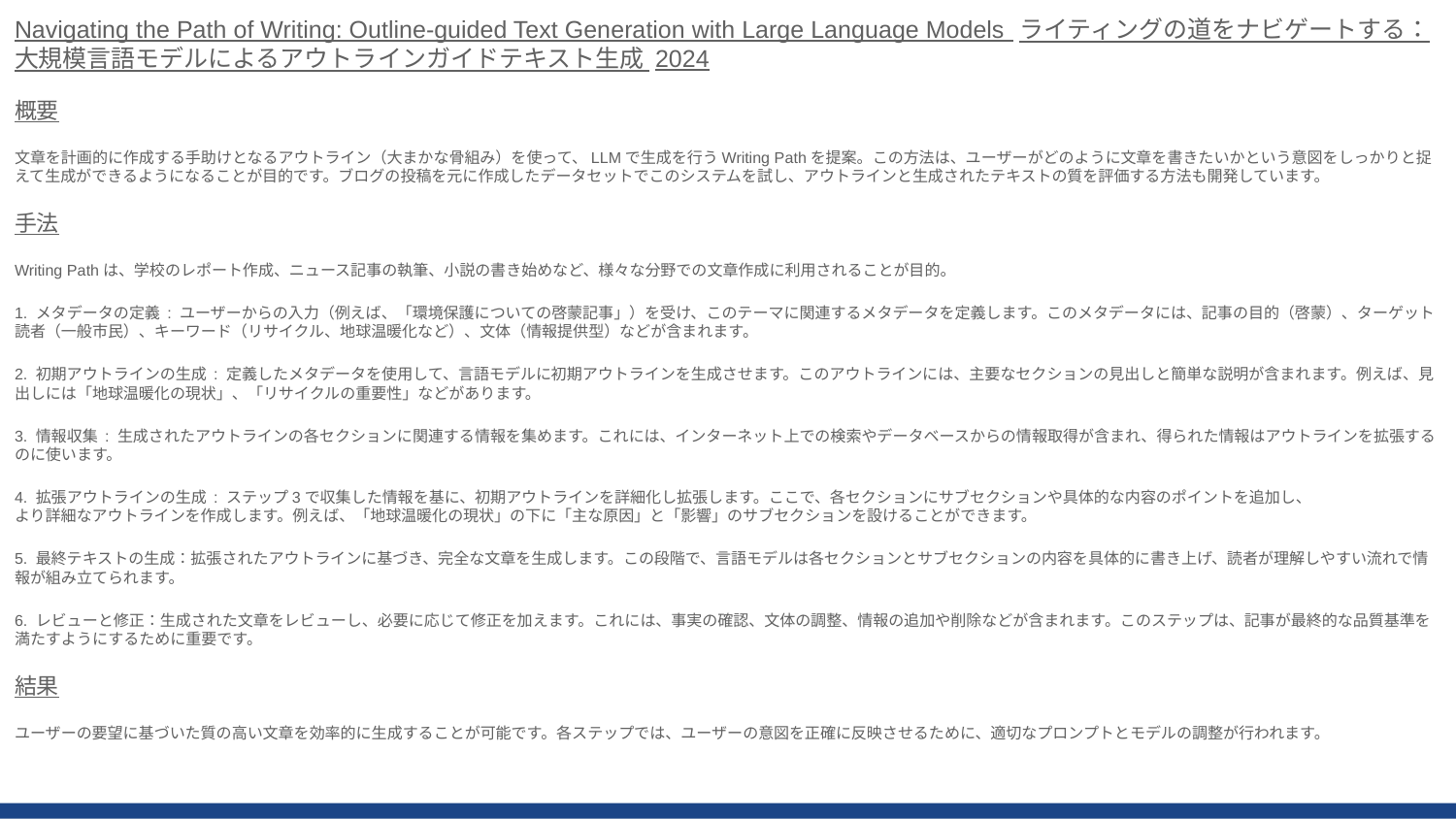

Navigating the Path of Writing: Outline-guided Text Generation with Large Language Models ライティングの道をナビゲートする：大規模言語モデルによるアウトラインガイドテキスト生成 2024
概要
文章を計画的に作成する手助けとなるアウトライン（大まかな骨組み）を使って、LLMで生成を行うWriting Pathを提案。この方法は、ユーザーがどのように文章を書きたいかという意図をしっかりと捉えて生成ができるようになることが目的です。ブログの投稿を元に作成したデータセットでこのシステムを試し、アウトラインと生成されたテキストの質を評価する方法も開発しています。
手法
Writing Pathは、学校のレポート作成、ニュース記事の執筆、小説の書き始めなど、様々な分野での文章作成に利用されることが目的。
1. メタデータの定義 : ユーザーからの入力（例えば、「環境保護についての啓蒙記事」）を受け、このテーマに関連するメタデータを定義します。このメタデータには、記事の目的（啓蒙）、ターゲット読者（一般市民）、キーワード（リサイクル、地球温暖化など）、文体（情報提供型）などが含まれます。
2. 初期アウトラインの生成 : 定義したメタデータを使用して、言語モデルに初期アウトラインを生成させます。このアウトラインには、主要なセクションの見出しと簡単な説明が含まれます。例えば、見出しには「地球温暖化の現状」、「リサイクルの重要性」などがあります。
3. 情報収集 : 生成されたアウトラインの各セクションに関連する情報を集めます。これには、インターネット上での検索やデータベースからの情報取得が含まれ、得られた情報はアウトラインを拡張するのに使います。
4. 拡張アウトラインの生成 : ステップ3で収集した情報を基に、初期アウトラインを詳細化し拡張します。ここで、各セクションにサブセクションや具体的な内容のポイントを追加し、
より詳細なアウトラインを作成します。例えば、「地球温暖化の現状」の下に「主な原因」と「影響」のサブセクションを設けることができます。
5. 最終テキストの生成：拡張されたアウトラインに基づき、完全な文章を生成します。この段階で、言語モデルは各セクションとサブセクションの内容を具体的に書き上げ、読者が理解しやすい流れで情報が組み立てられます。
6. レビューと修正：生成された文章をレビューし、必要に応じて修正を加えます。これには、事実の確認、文体の調整、情報の追加や削除などが含まれます。このステップは、記事が最終的な品質基準を満たすようにするために重要です。
結果
ユーザーの要望に基づいた質の高い文章を効率的に生成することが可能です。各ステップでは、ユーザーの意図を正確に反映させるために、適切なプロンプトとモデルの調整が行われます。